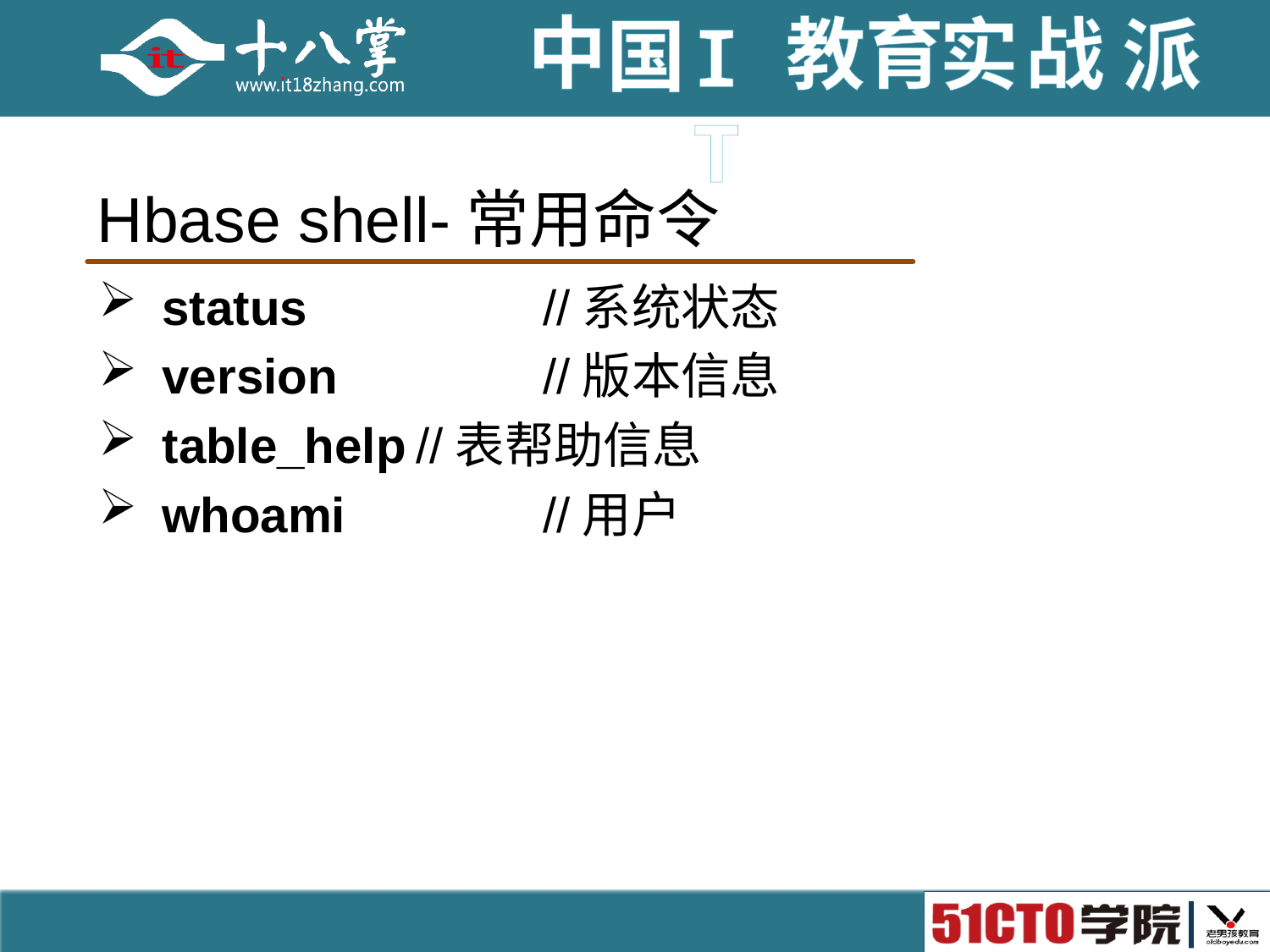

# Hbase shell-常用命令
status		//系统状态
version		//版本信息
table_help	//表帮助信息
whoami		//用户